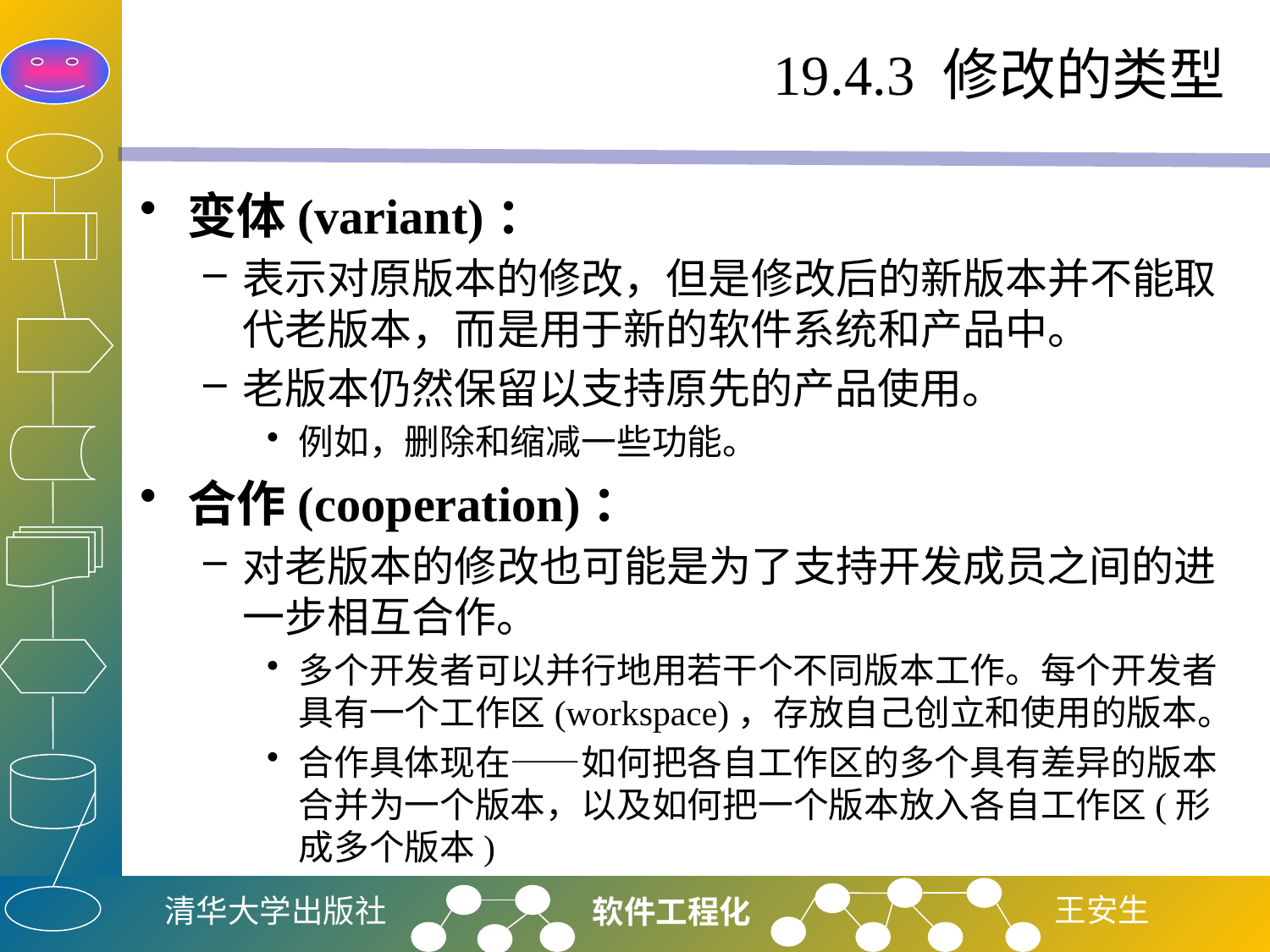

# 19.4.3 修改的类型
变体(variant)：
表示对原版本的修改，但是修改后的新版本并不能取代老版本，而是用于新的软件系统和产品中。
老版本仍然保留以支持原先的产品使用。
例如，删除和缩减一些功能。
合作(cooperation)：
对老版本的修改也可能是为了支持开发成员之间的进一步相互合作。
多个开发者可以并行地用若干个不同版本工作。每个开发者具有一个工作区(workspace)，存放自己创立和使用的版本。
合作具体现在——如何把各自工作区的多个具有差异的版本合并为一个版本，以及如何把一个版本放入各自工作区(形成多个版本)